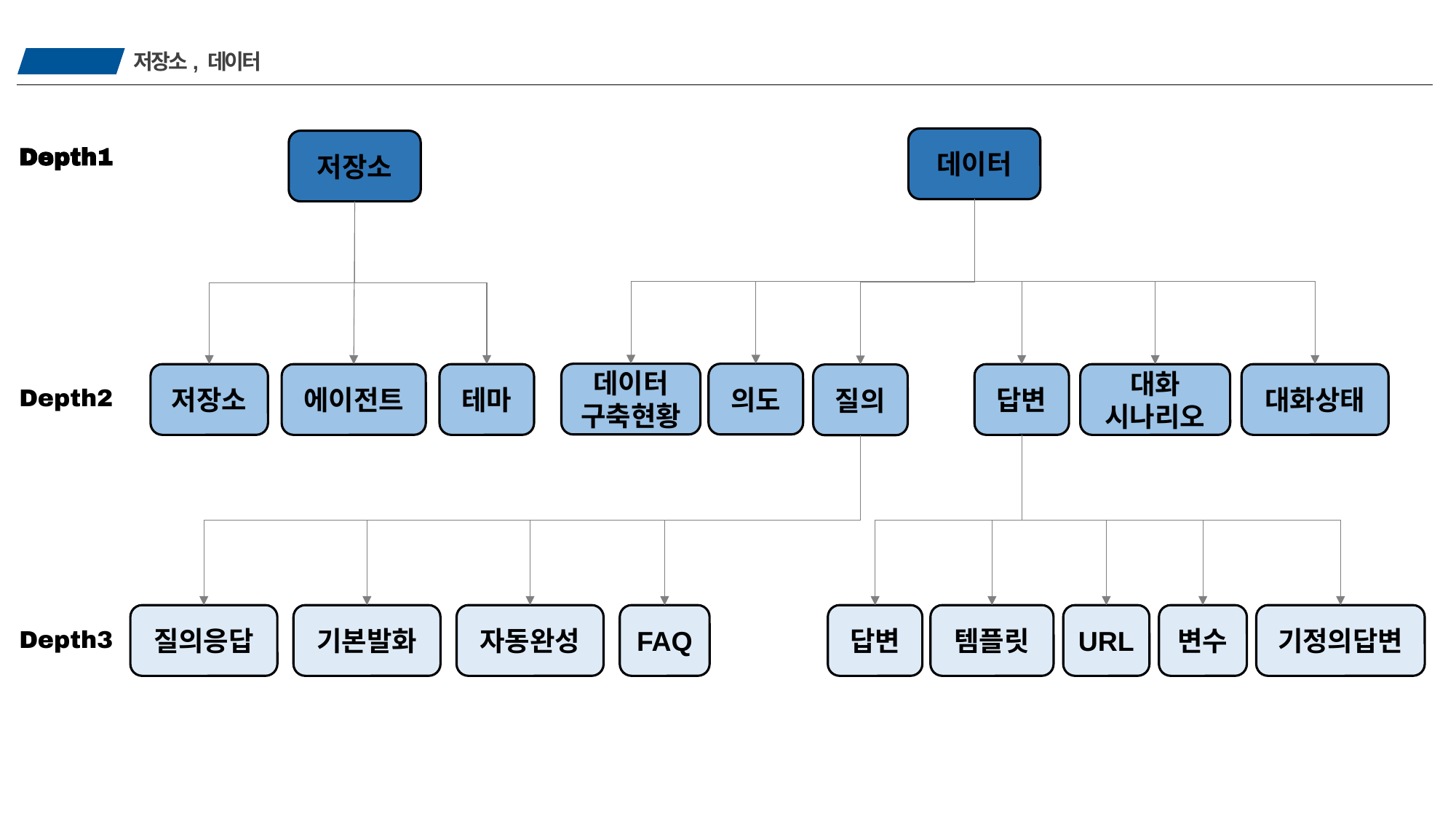

저장소, 데이터

3
데이터
저장소
Depth1
Depth2
Depth3
데이터
구축현황
의도
대화
시나리오
대화상태
저장소
에이전트
테마
답변
질의
기정의답변
질의응답
기본발화
자동완성
FAQ
답변
템플릿
URL
변수